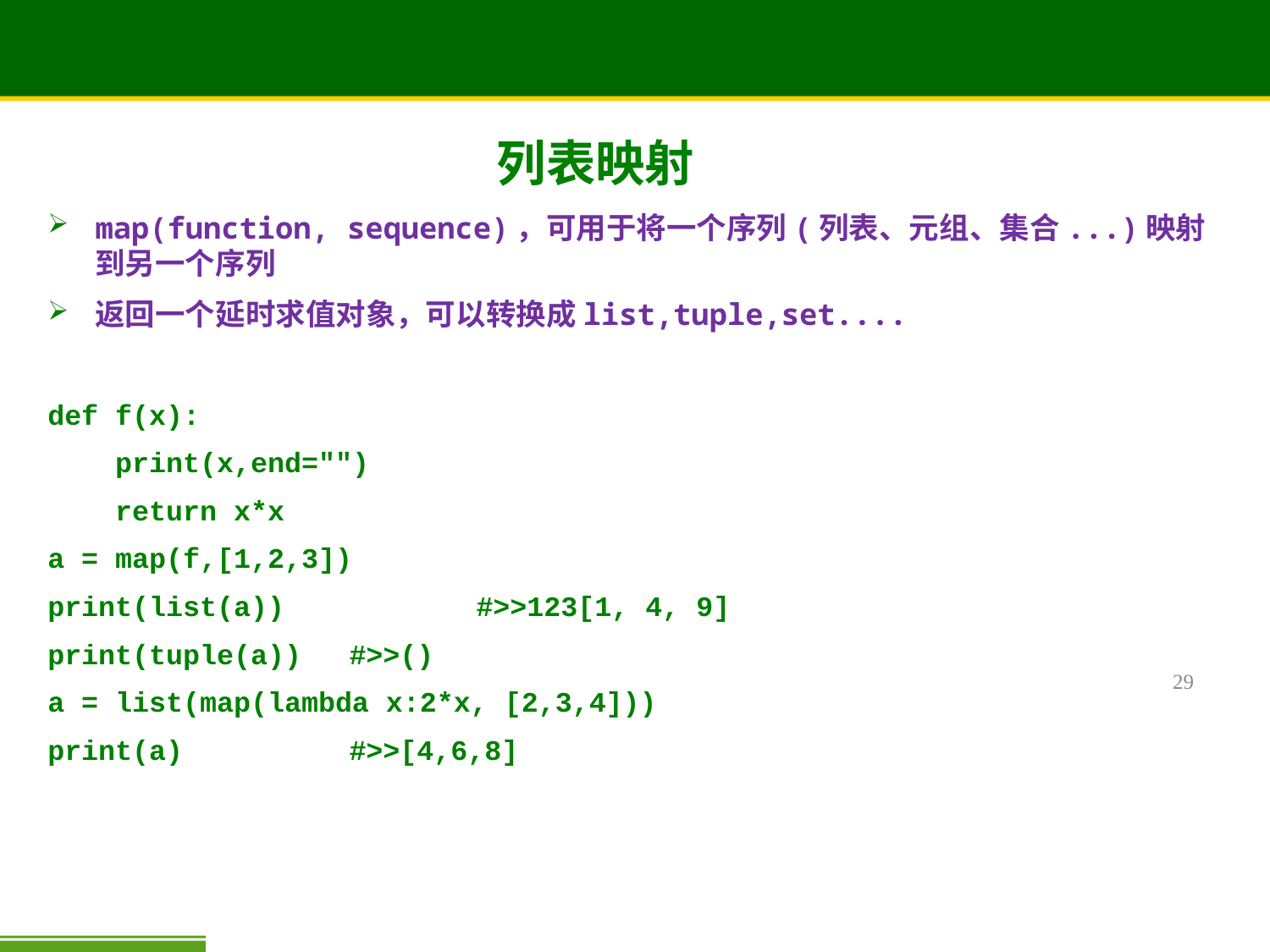

# 列表映射
map(function, sequence)，可用于将一个序列(列表、元组、集合...)映射到另一个序列
返回一个延时求值对象，可以转换成list,tuple,set....

def f(x):
    print(x,end="")
    return x*x
a = map(f,[1,2,3])
print(list(a))		#>>123[1, 4, 9]
print(tuple(a))	#>>()
a = list(map(lambda x:2*x, [2,3,4]))
print(a)		#>>[4,6,8]

29